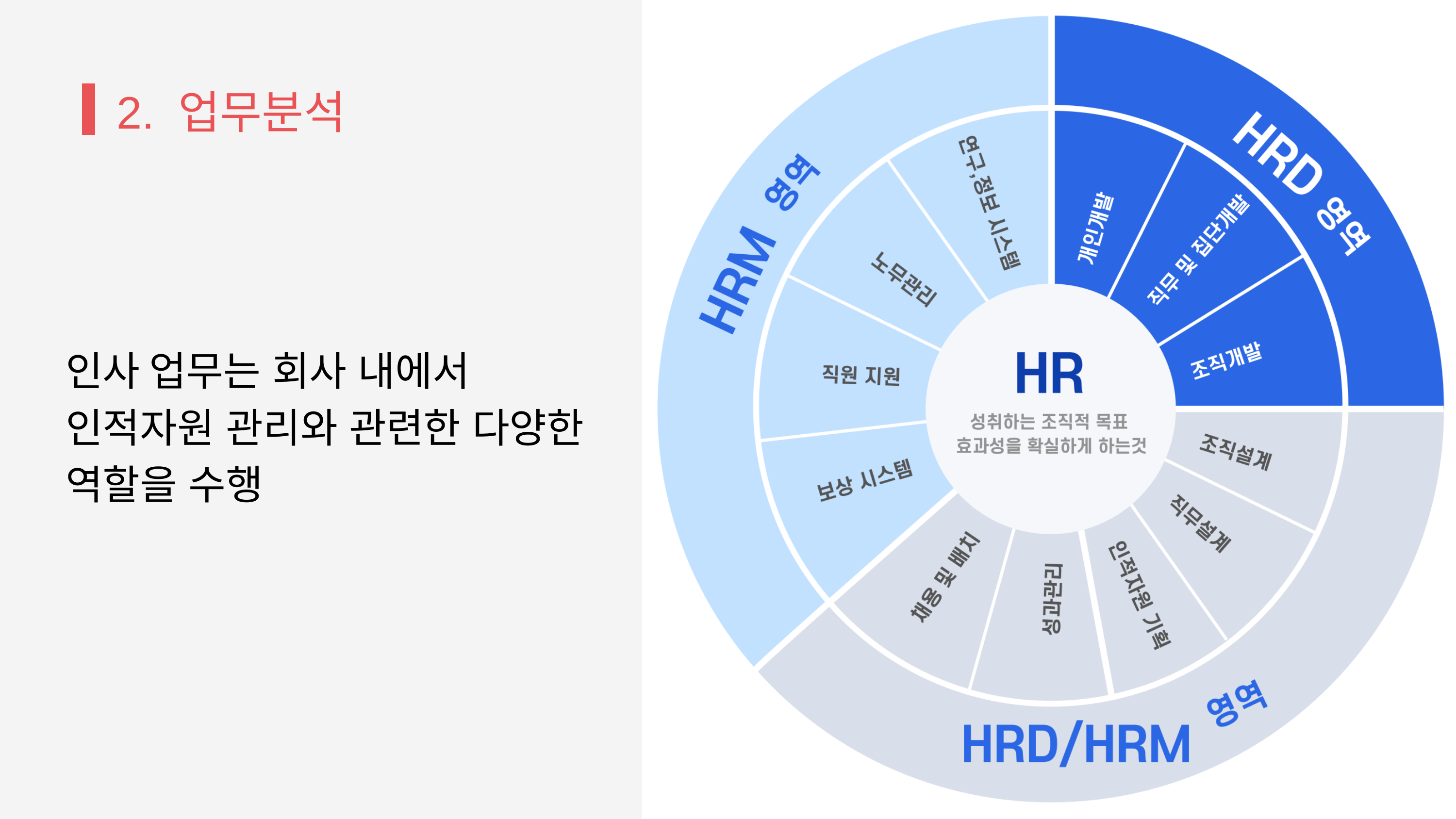

2. 업무분석

인사 업무는 회사 내에서 인적자원 관리와 관련한 다양한 역할을 수행